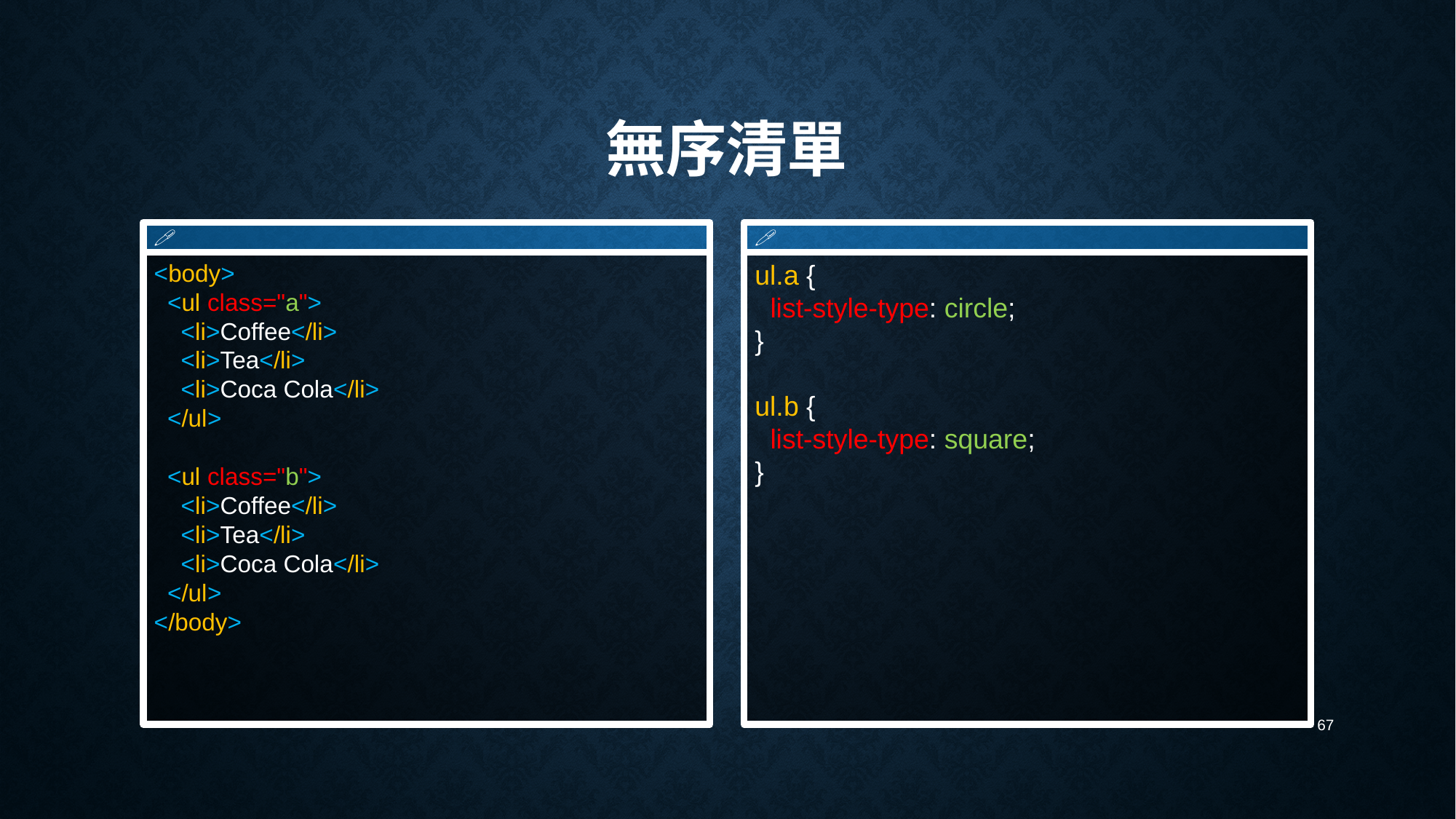

# 無序清單
🖊
<body>
  <ul class="a">
    <li>Coffee</li>
    <li>Tea</li>
    <li>Coca Cola</li>
  </ul>

  <ul class="b">
    <li>Coffee</li>
    <li>Tea</li>
    <li>Coca Cola</li>
  </ul>
</body>
🖊
ul.a {
  list-style-type: circle;
}

ul.b {
  list-style-type: square;
}
67